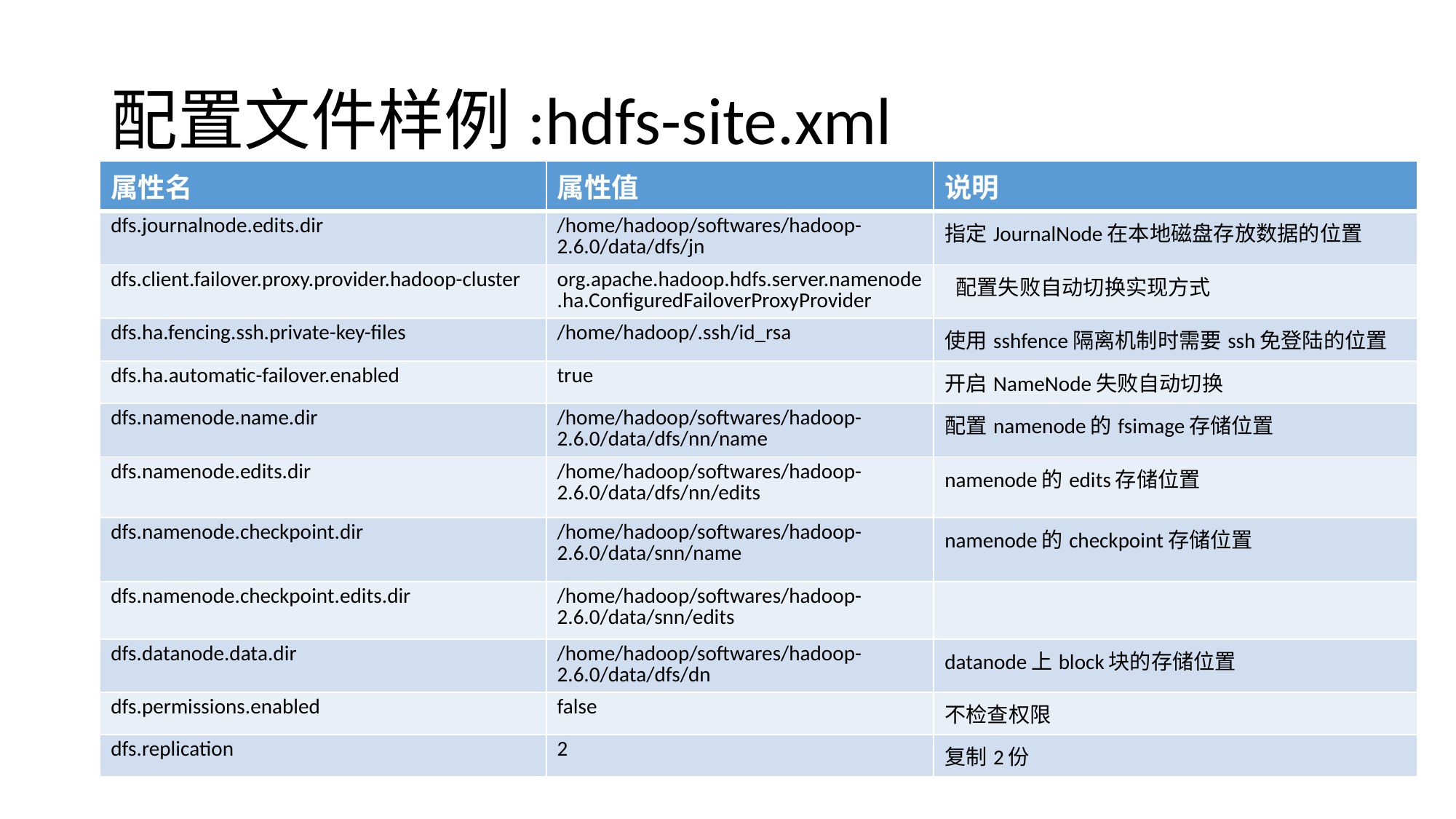

# 配置文件样例:hdfs-site.xml
| 属性名 | 属性值 | 说明 |
| --- | --- | --- |
| dfs.journalnode.edits.dir | /home/hadoop/softwares/hadoop-2.6.0/data/dfs/jn | 指定JournalNode在本地磁盘存放数据的位置 |
| dfs.client.failover.proxy.provider.hadoop-cluster | org.apache.hadoop.hdfs.server.namenode.ha.ConfiguredFailoverProxyProvider | 配置失败自动切换实现方式 |
| dfs.ha.fencing.ssh.private-key-files | /home/hadoop/.ssh/id\_rsa | 使用sshfence隔离机制时需要ssh免登陆的位置 |
| dfs.ha.automatic-failover.enabled | true | 开启NameNode失败自动切换 |
| dfs.namenode.name.dir | /home/hadoop/softwares/hadoop-2.6.0/data/dfs/nn/name | 配置namenode的fsimage存储位置 |
| dfs.namenode.edits.dir | /home/hadoop/softwares/hadoop-2.6.0/data/dfs/nn/edits | namenode的edits存储位置 |
| dfs.namenode.checkpoint.dir | /home/hadoop/softwares/hadoop-2.6.0/data/snn/name | namenode的checkpoint存储位置 |
| dfs.namenode.checkpoint.edits.dir | /home/hadoop/softwares/hadoop-2.6.0/data/snn/edits |  |
| dfs.datanode.data.dir | /home/hadoop/softwares/hadoop-2.6.0/data/dfs/dn | datanode上block块的存储位置 |
| dfs.permissions.enabled | false | 不检查权限 |
| dfs.replication | 2 | 复制2份 |